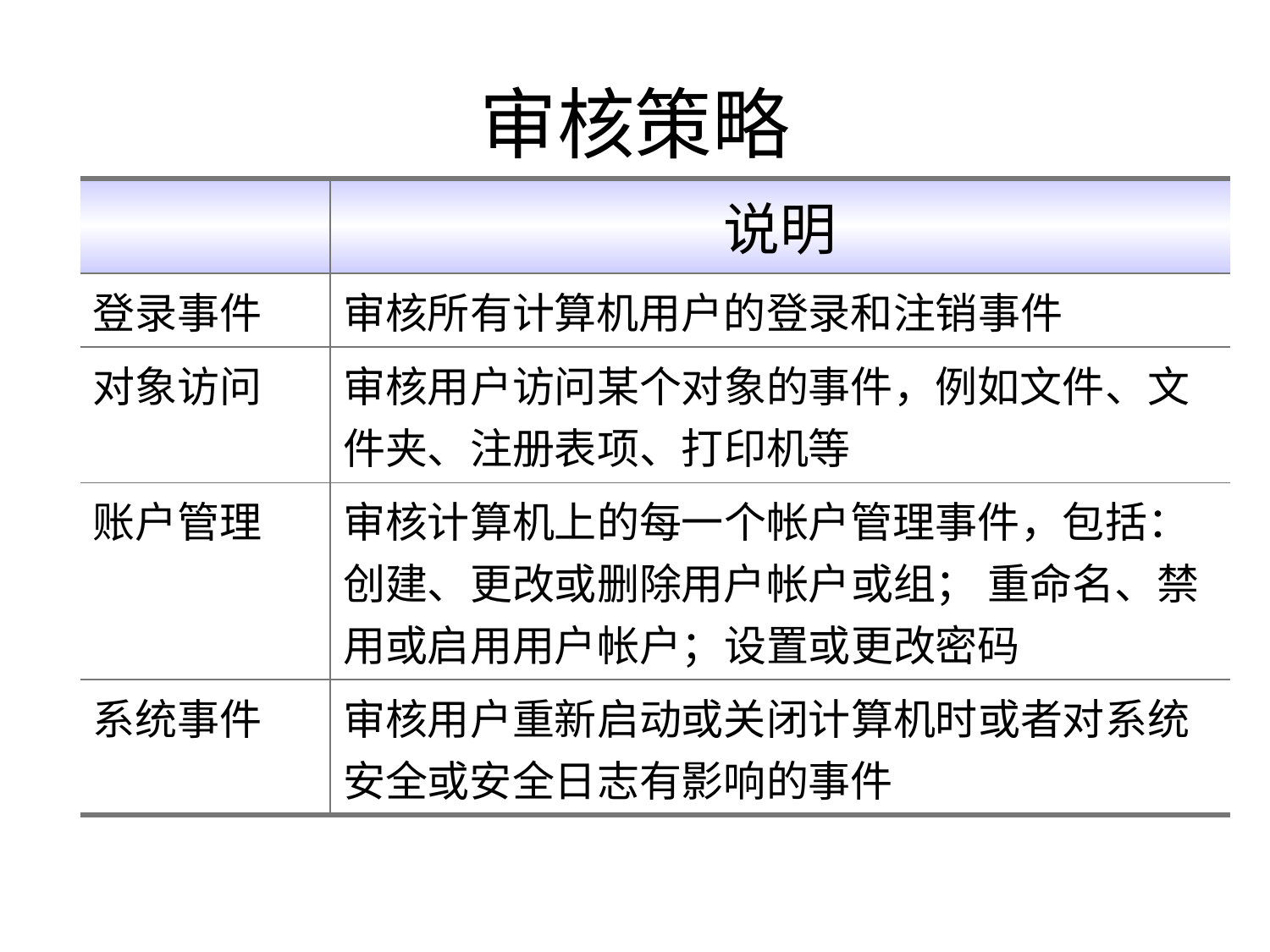

审核策略
|  | 说明 |
| --- | --- |
| 登录事件 | 审核所有计算机用户的登录和注销事件 |
| 对象访问 | 审核用户访问某个对象的事件，例如文件、文件夹、注册表项、打印机等 |
| 账户管理 | 审核计算机上的每一个帐户管理事件，包括：创建、更改或删除用户帐户或组； 重命名、禁用或启用用户帐户；设置或更改密码 |
| 系统事件 | 审核用户重新启动或关闭计算机时或者对系统安全或安全日志有影响的事件 |